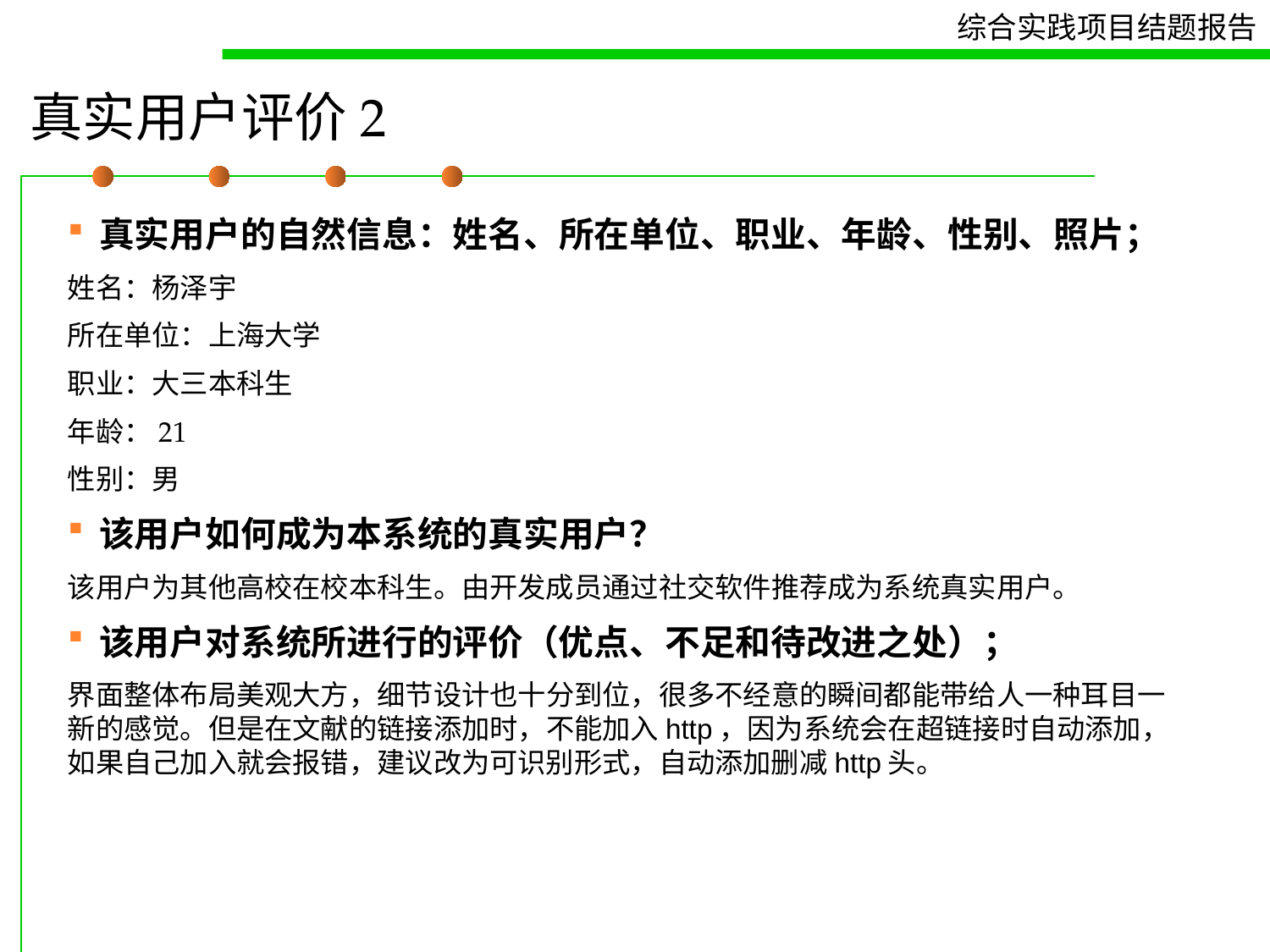

# 真实用户评价2
真实用户的自然信息：姓名、所在单位、职业、年龄、性别、照片；
姓名：杨泽宇
所在单位：上海大学
职业：大三本科生
年龄：21
性别：男
该用户如何成为本系统的真实用户？
该用户为其他高校在校本科生。由开发成员通过社交软件推荐成为系统真实用户。
该用户对系统所进行的评价（优点、不足和待改进之处）；
界面整体布局美观大方，细节设计也十分到位，很多不经意的瞬间都能带给人一种耳目一新的感觉。但是在文献的链接添加时，不能加入http，因为系统会在超链接时自动添加，如果自己加入就会报错，建议改为可识别形式，自动添加删减http头。